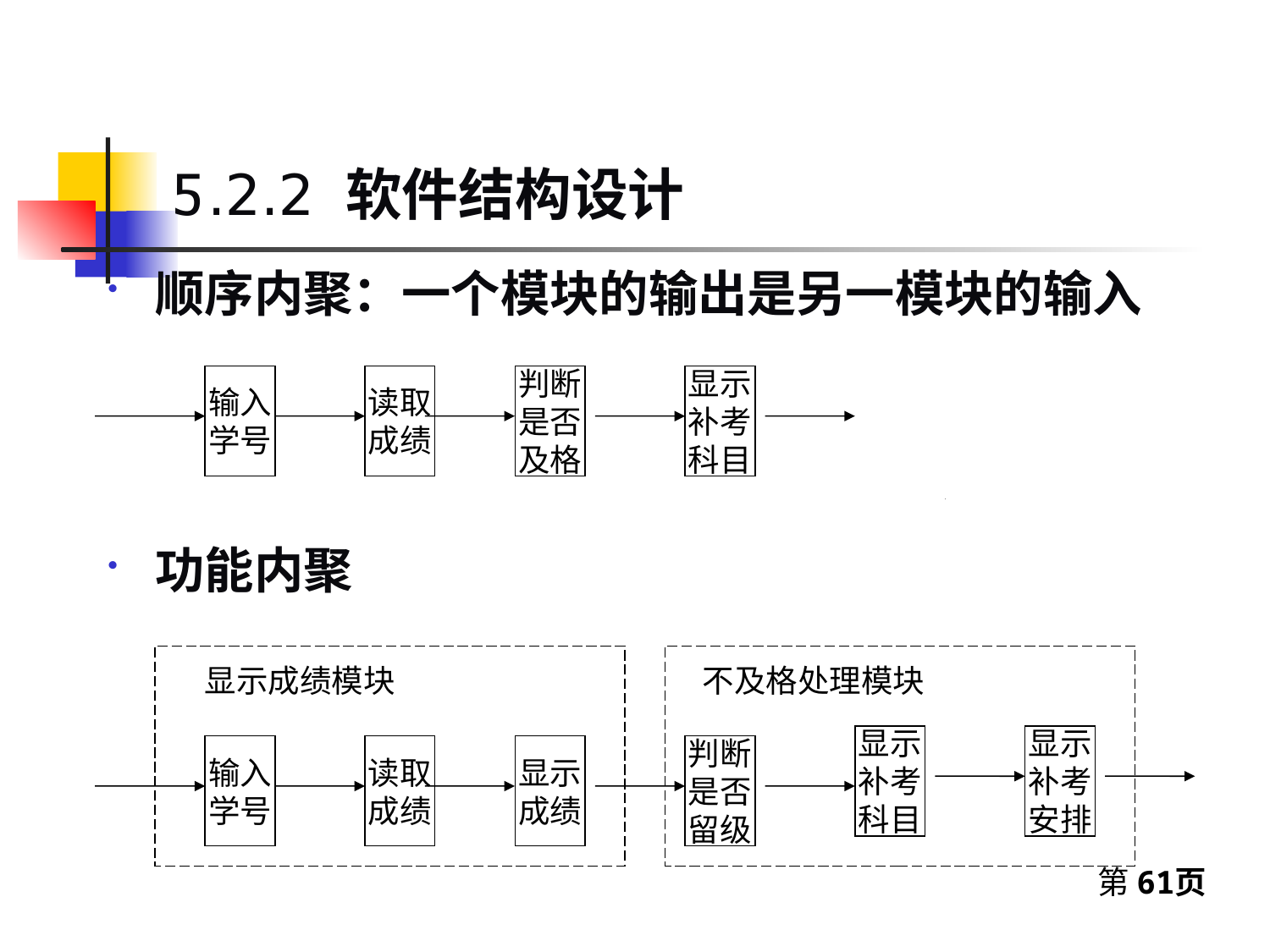

# 5.2.2 软件结构设计
顺序内聚：一个模块的输出是另一模块的输入

功能内聚
输入
学号
读取
成绩
判断
是否
及格
显示
补考
科目

显示成绩模块

不及格处理模块

显示
补考
科目
显示
补考
安排
输入
学号
读取
成绩
显示
成绩
判断
是否
留级